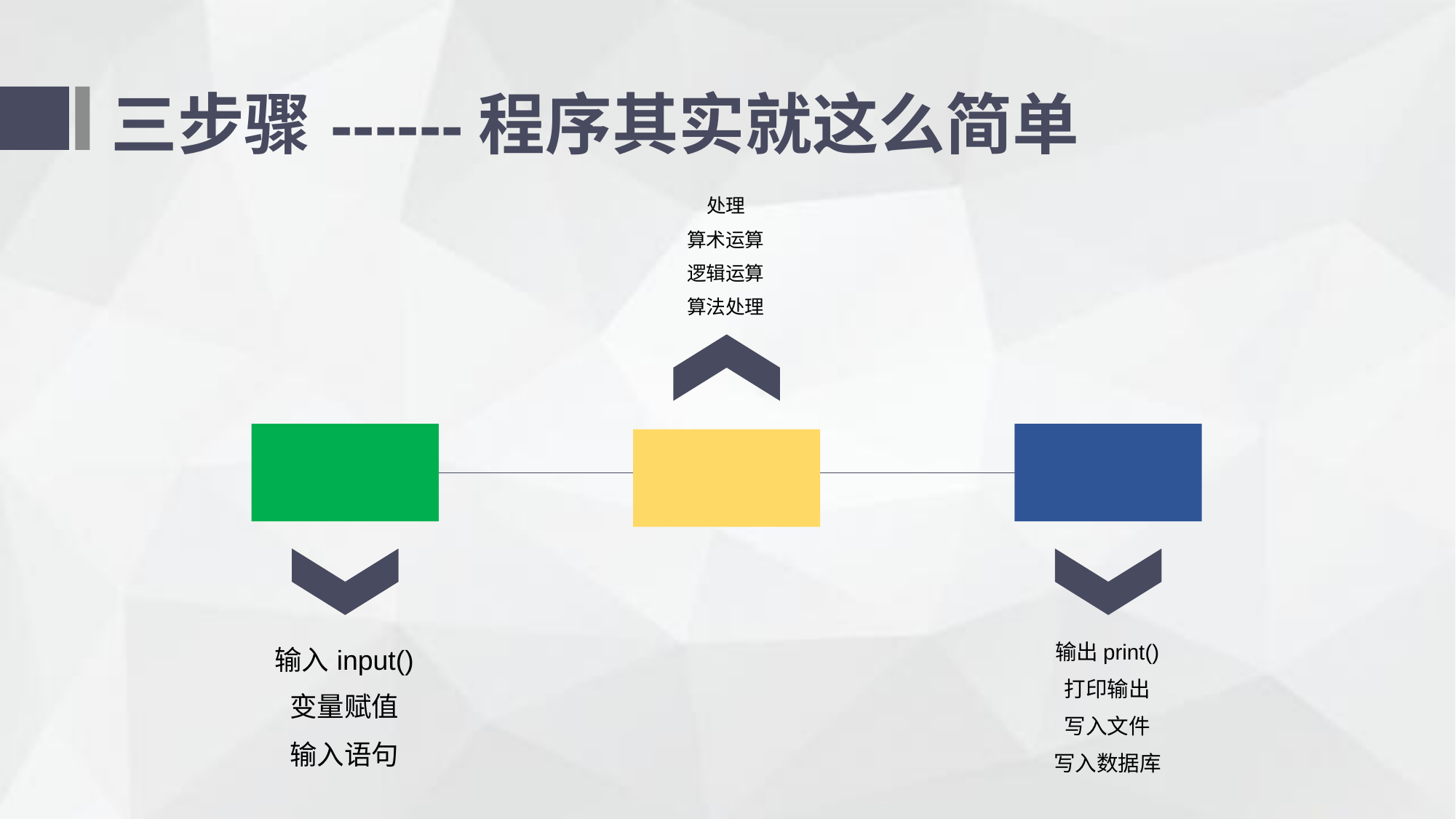

三步骤------程序其实就这么简单
处理
算术运算
逻辑运算
算法处理

输入input()
变量赋值
输入语句
输出print()
打印输出
写入文件
写入数据库